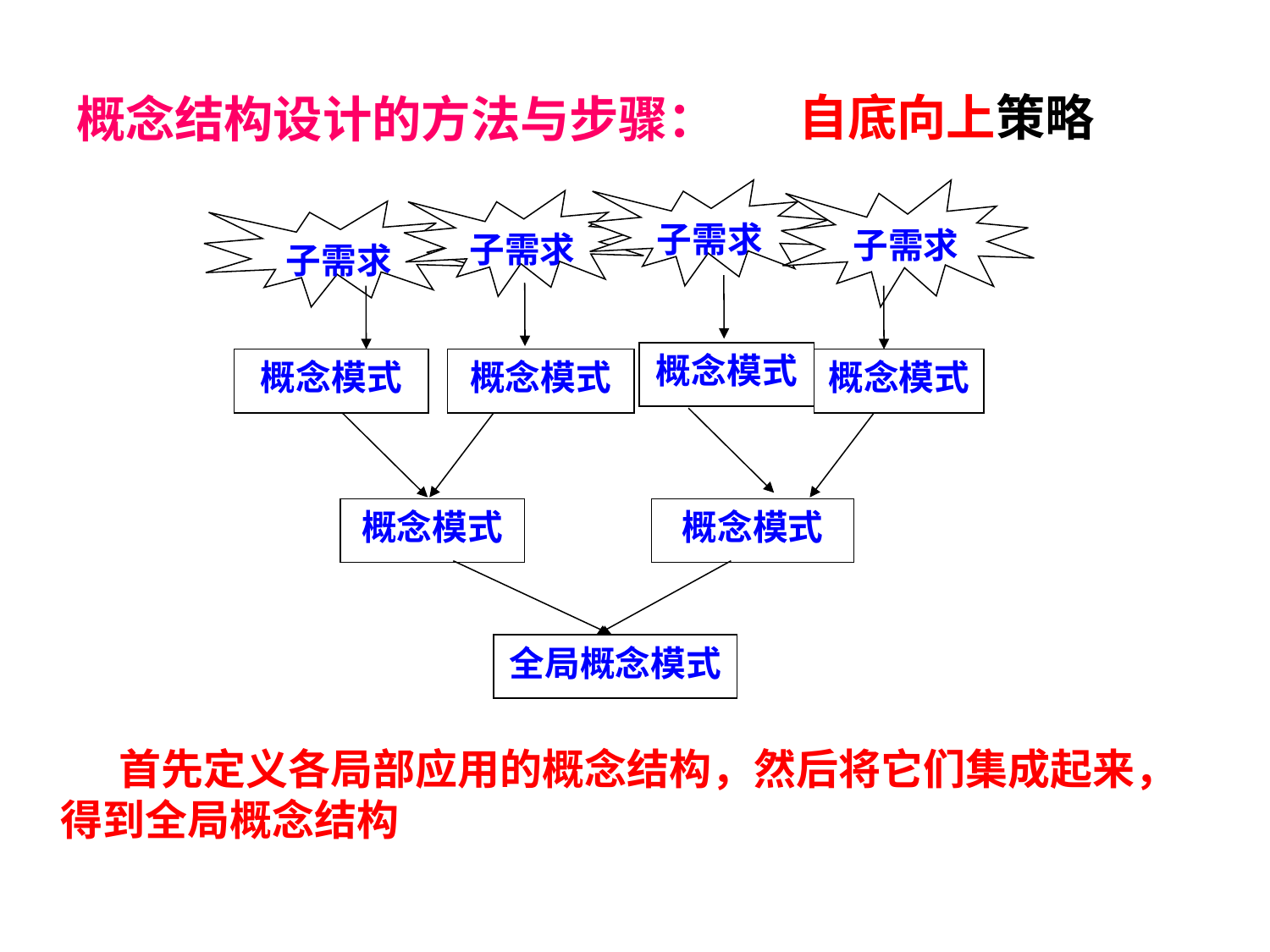

概念结构设计的方法与步骤：
自底向上策略
子需求
子需求
子需求
子需求

概念模式
概念模式
概念模式
概念模式

概念模式
概念模式

全局概念模式
     首先定义各局部应用的概念结构，然后将它们集成起来，得到全局概念结构